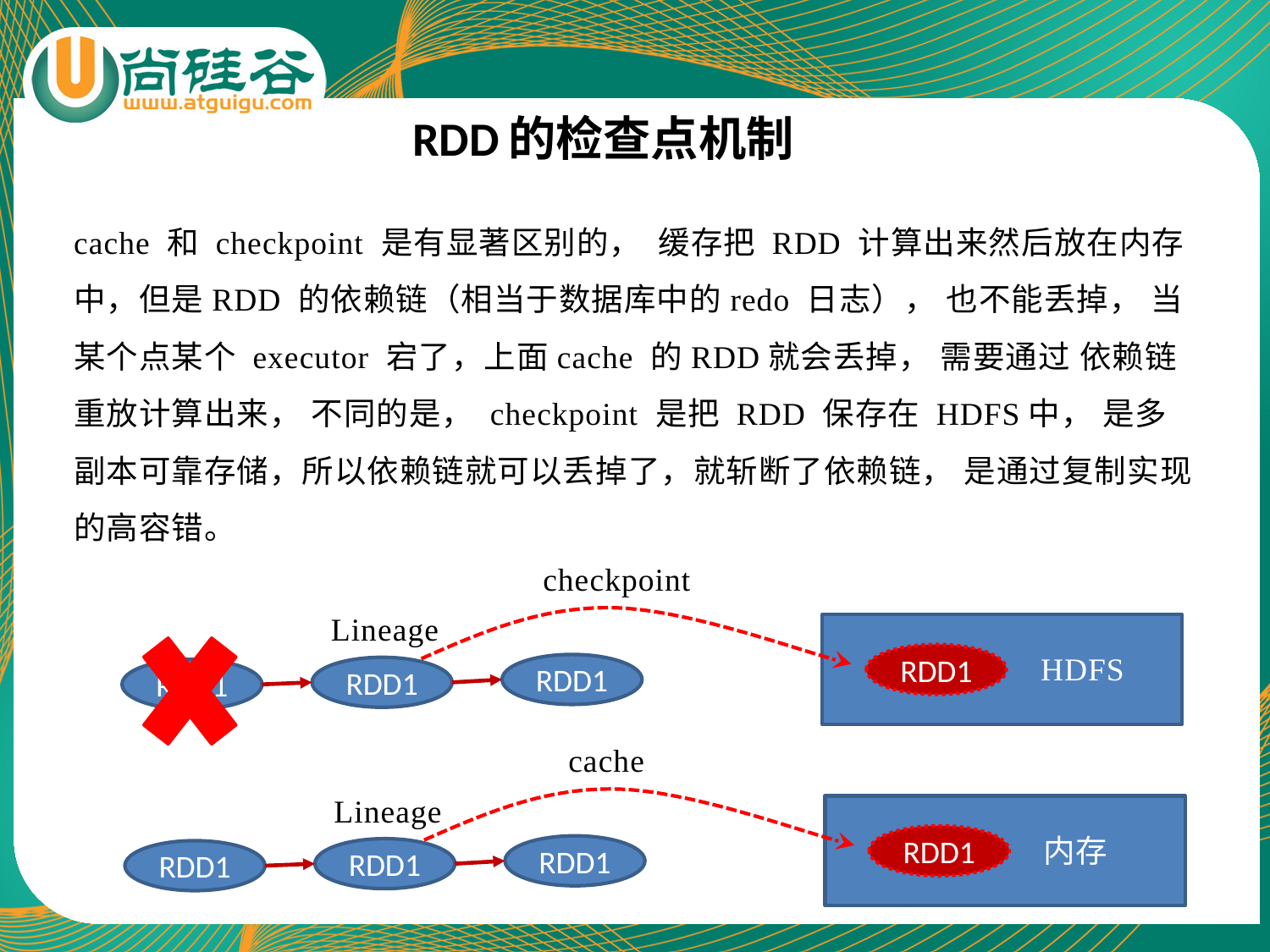

# RDD的检查点机制
cache 和 checkpoint 是有显著区别的，  缓存把 RDD 计算出来然后放在内存中，但是RDD 的依赖链（相当于数据库中的redo 日志）， 也不能丢掉， 当某个点某个 executor 宕了，上面cache 的RDD就会丢掉， 需要通过 依赖链重放计算出来， 不同的是， checkpoint 是把 RDD 保存在 HDFS中， 是多副本可靠存储，所以依赖链就可以丢掉了，就斩断了依赖链， 是通过复制实现的高容错。
checkpoint
Lineage

HDFS
RDD1
RDD1
RDD1
RDD1
cache
Lineage

内存
RDD1
RDD1
RDD1
RDD1